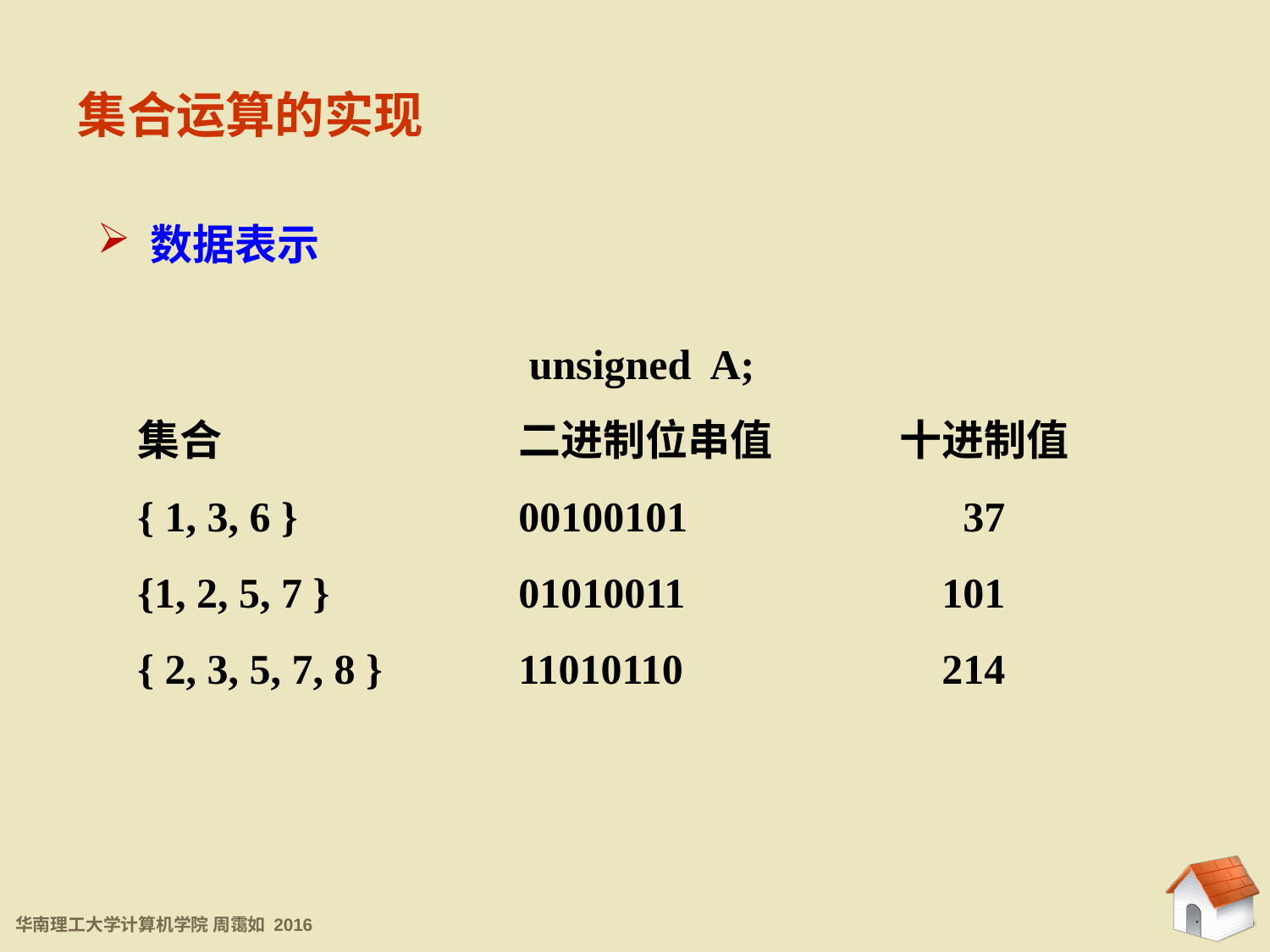

集合运算的实现
 数据表示
			 unsigned  A;
集合			二进制位串值	十进制值
{ 1, 3, 6 }	 	00100101		      37
{1, 2, 5, 7 }	 	01010011		    101
{ 2, 3, 5, 7, 8 }		11010110		    214